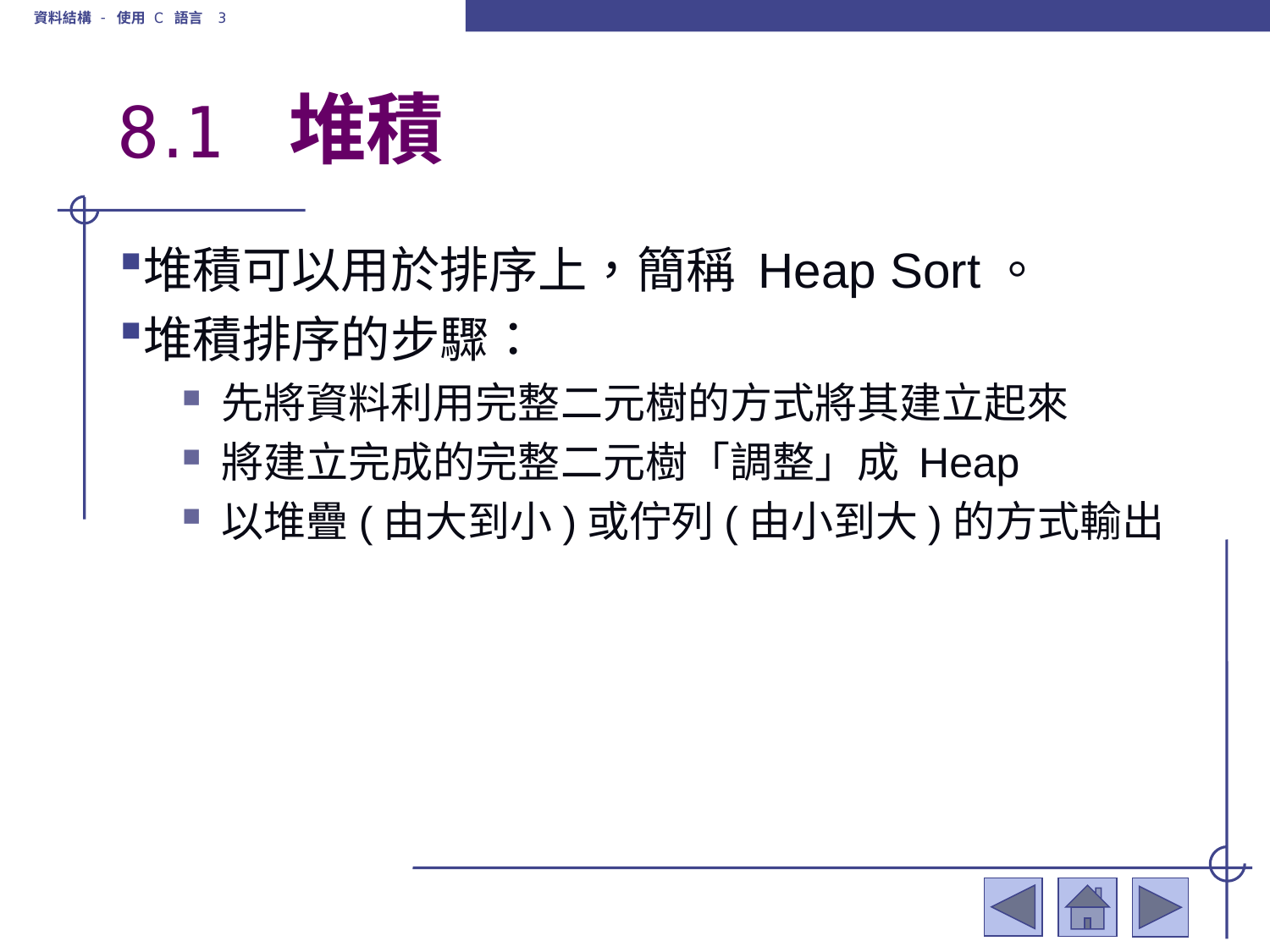

資料結構 - 使用 C 語言   3
# 8.1  堆積
堆積可以用於排序上，簡稱 Heap Sort。
堆積排序的步驟：
先將資料利用完整二元樹的方式將其建立起來
將建立完成的完整二元樹「調整」成 Heap
以堆疊(由大到小)或佇列(由小到大)的方式輸出